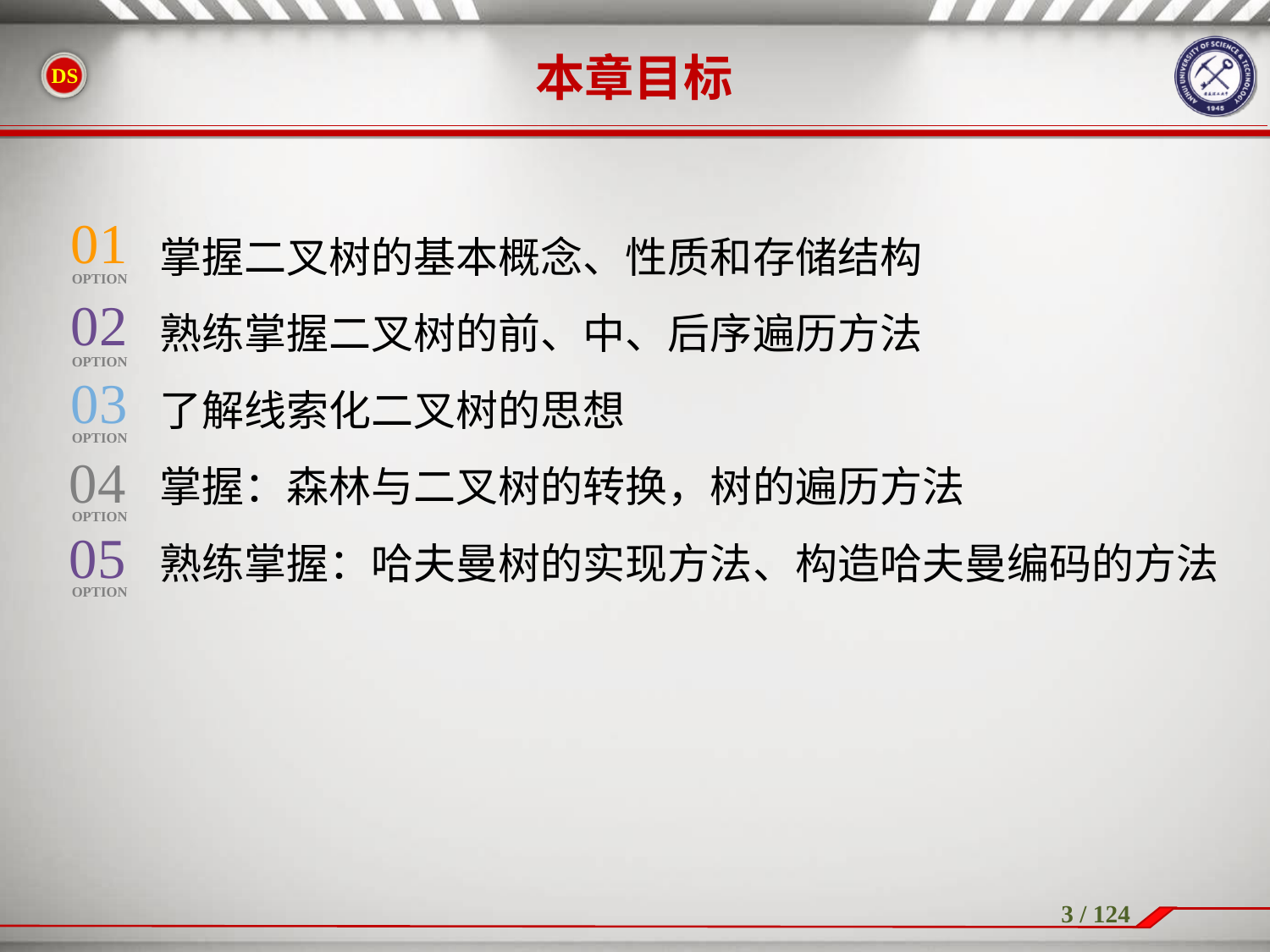

本章目标
01
OPTION
掌握二叉树的基本概念、性质和存储结构
熟练掌握二叉树的前、中、后序遍历方法
了解线索化二叉树的思想
掌握：森林与二叉树的转换，树的遍历方法
熟练掌握：哈夫曼树的实现方法、构造哈夫曼编码的方法
02
OPTION
03
OPTION
04
OPTION
05
OPTION